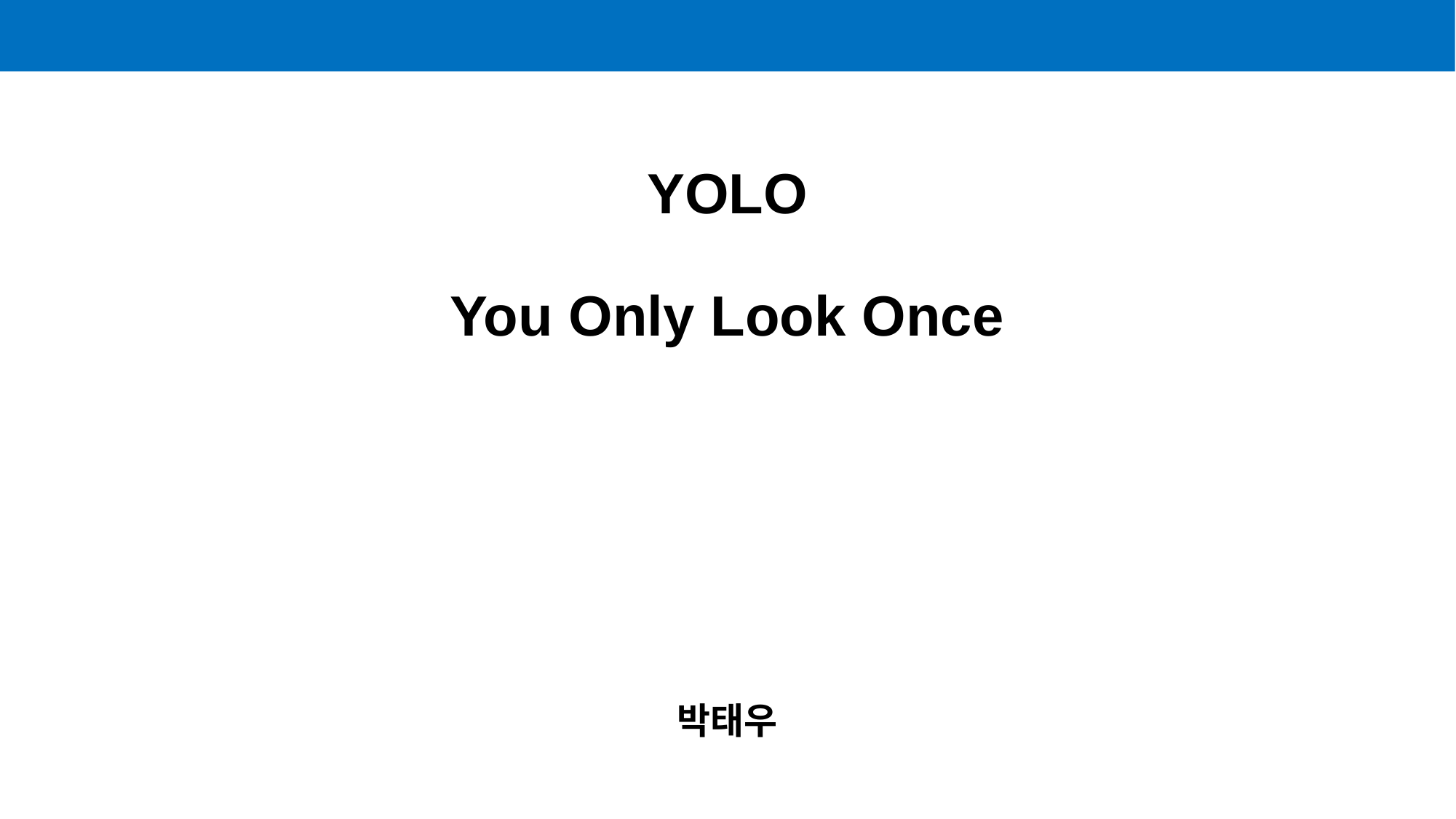

# YOLO You Only Look Once
박태우